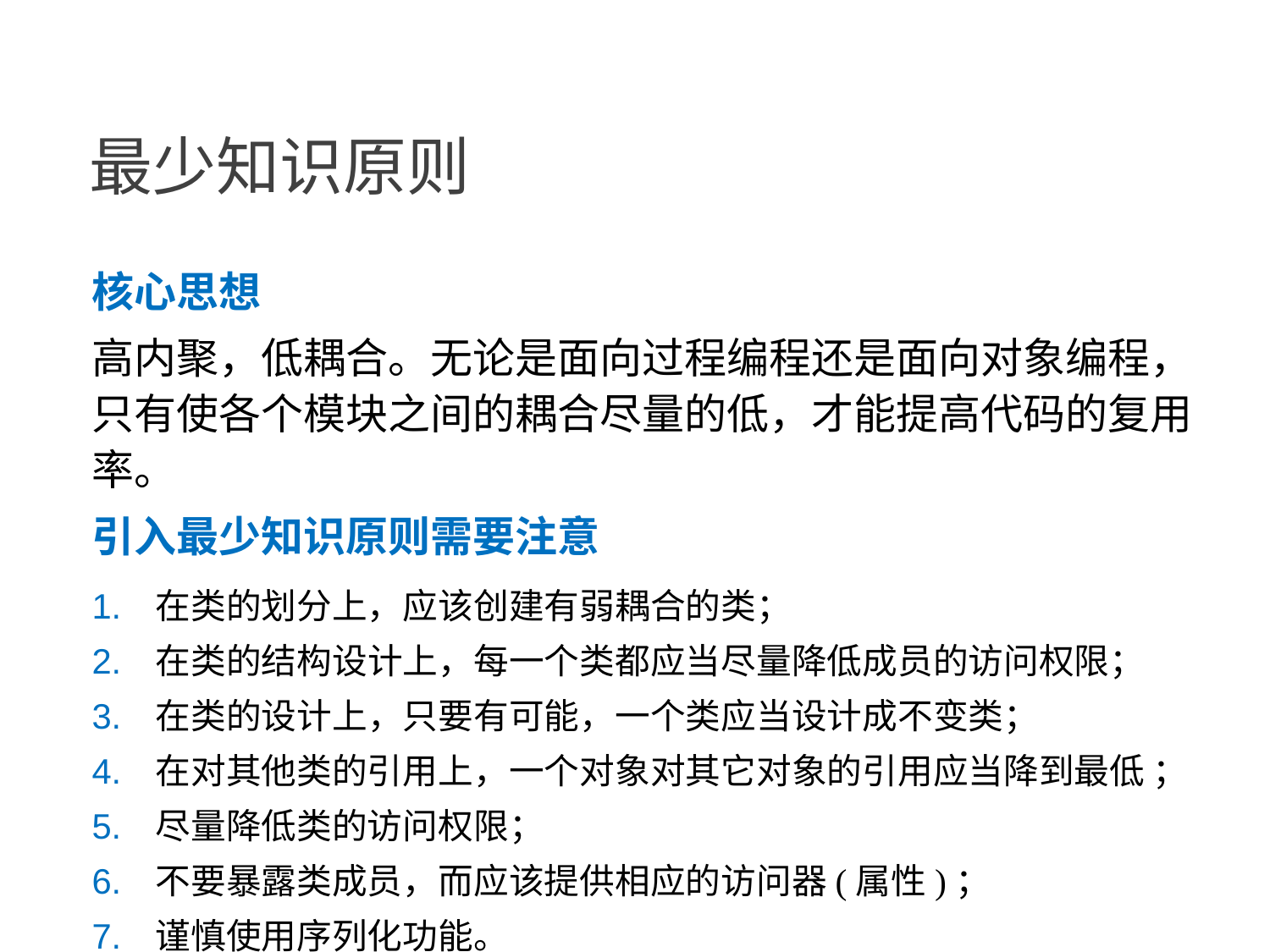

最少知识原则
核心思想
高内聚，低耦合。无论是面向过程编程还是面向对象编程，只有使各个模块之间的耦合尽量的低，才能提高代码的复用率。
引入最少知识原则需要注意
在类的划分上，应该创建有弱耦合的类；
在类的结构设计上，每一个类都应当尽量降低成员的访问权限；
在类的设计上，只要有可能，一个类应当设计成不变类；
在对其他类的引用上，一个对象对其它对象的引用应当降到最低 ；
尽量降低类的访问权限；
不要暴露类成员，而应该提供相应的访问器(属性)；
谨慎使用序列化功能。